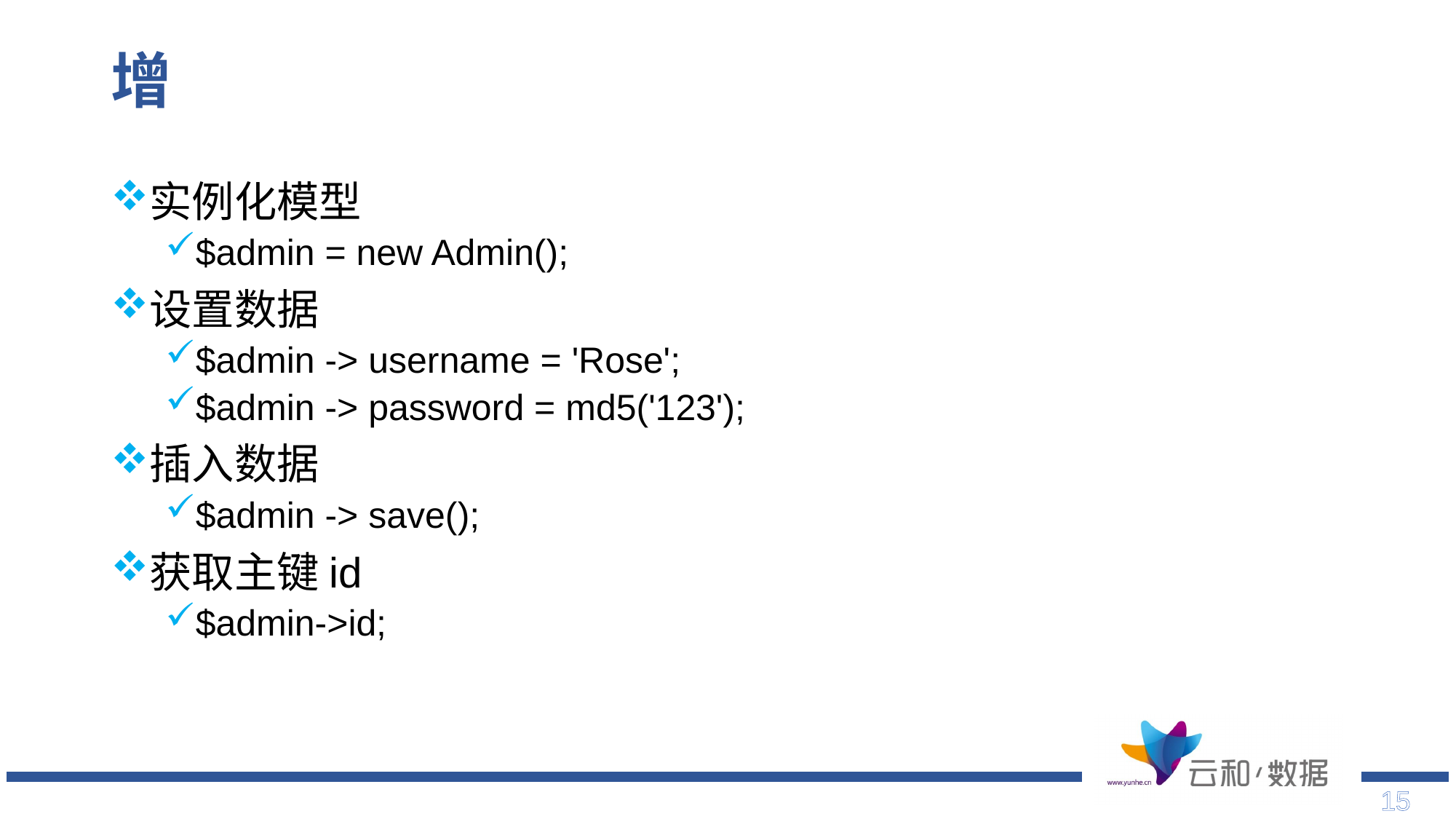

# 增
实例化模型
$admin = new Admin();
设置数据
$admin -> username = 'Rose';
$admin -> password = md5('123');
插入数据
$admin -> save();
获取主键id
$admin->id;